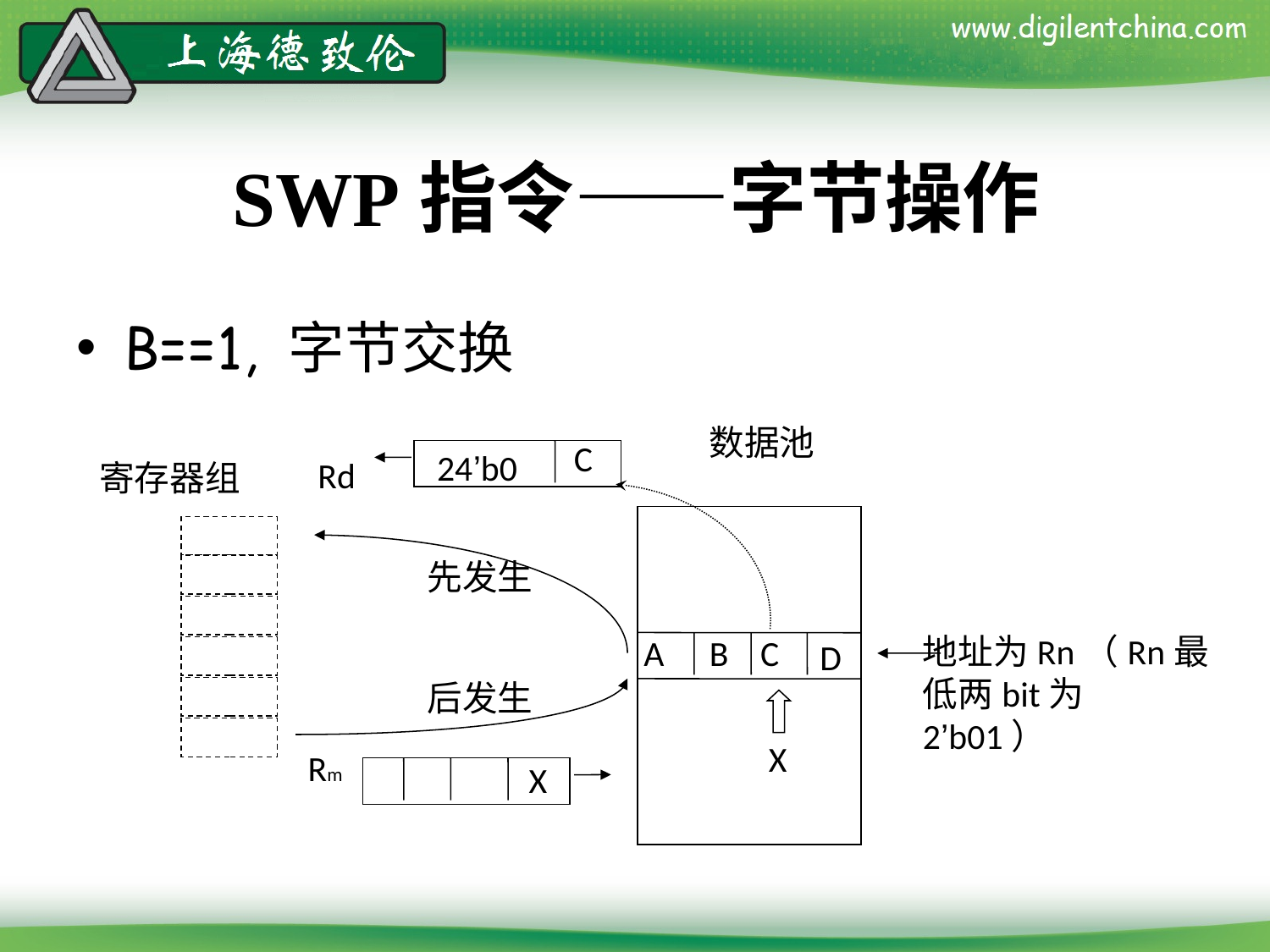

# SWP指令——字节操作
B==1, 字节交换

数据池
C

24’b0
Rd
寄存器组

先发生

地址为Rn（Rn最低两bit为2’b01）
A
B
C

D

后发生

X
Rm

X